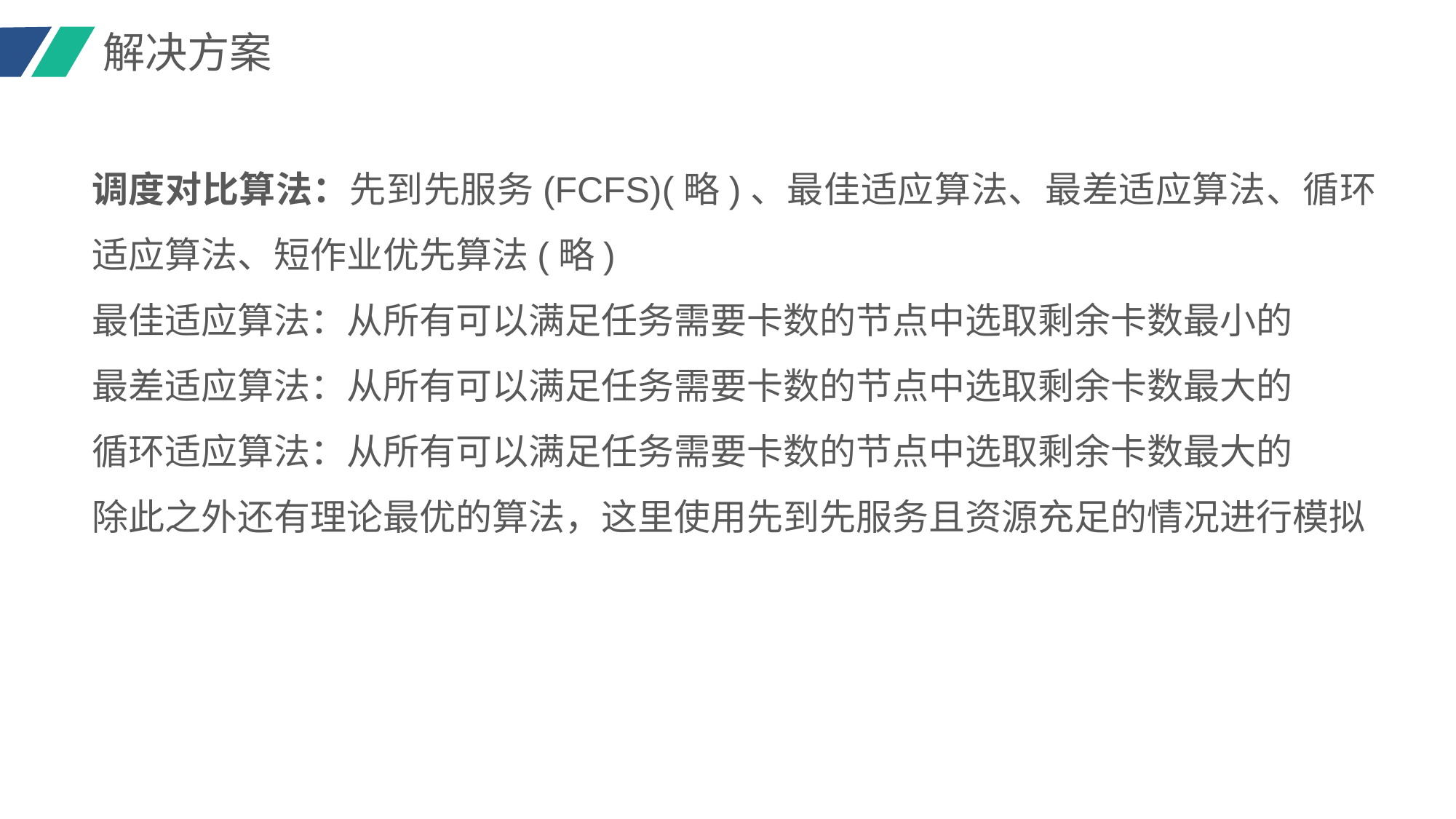

解决方案

调度对比算法：先到先服务(FCFS)(略)、最佳适应算法、最差适应算法、循环适应算法、短作业优先算法(略)
最佳适应算法：从所有可以满足任务需要卡数的节点中选取剩余卡数最小的
最差适应算法：从所有可以满足任务需要卡数的节点中选取剩余卡数最大的
循环适应算法：从所有可以满足任务需要卡数的节点中选取剩余卡数最大的
除此之外还有理论最优的算法，这里使用先到先服务且资源充足的情况进行模拟